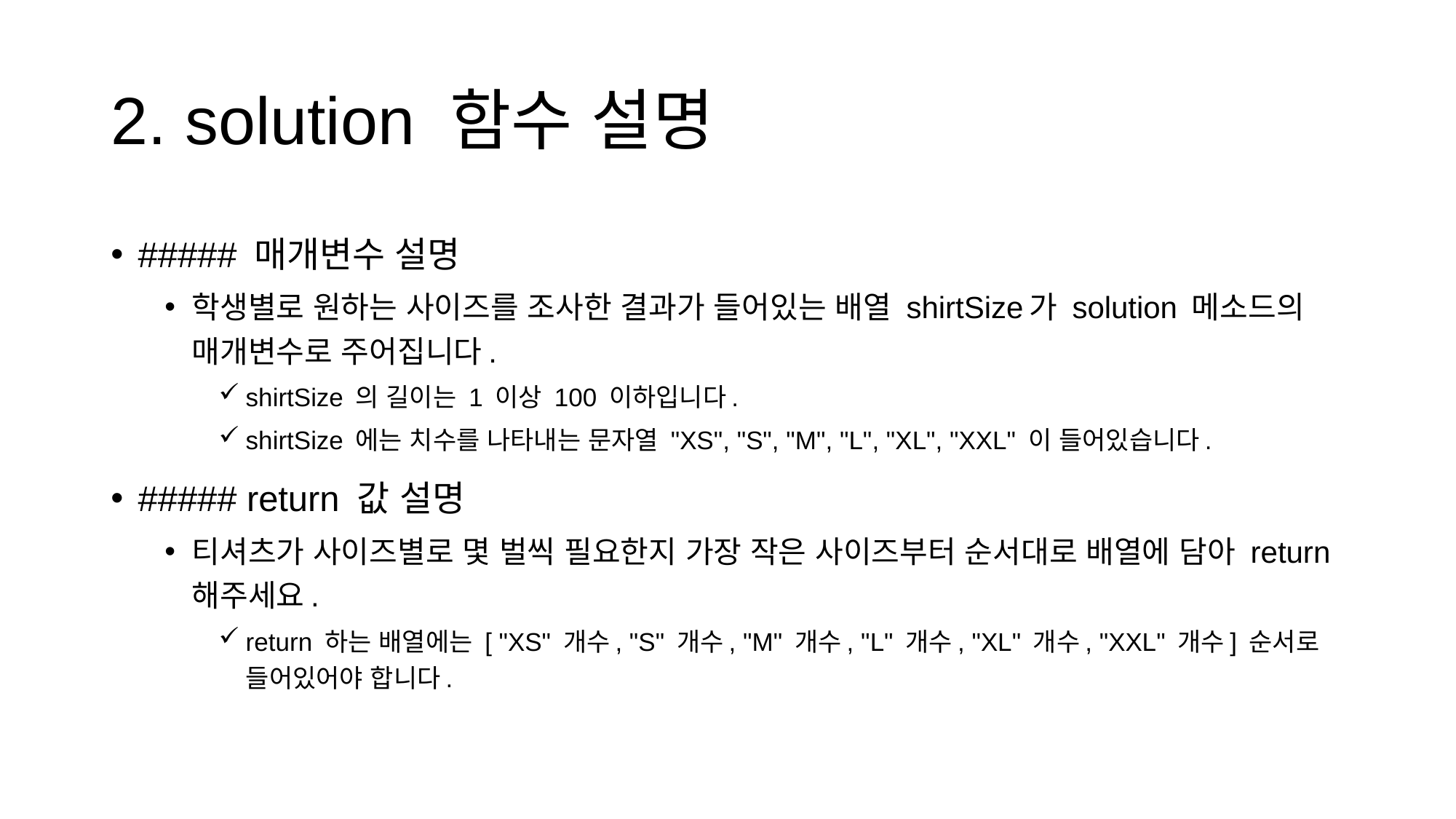

# 2. solution 함수 설명
##### 매개변수 설명
학생별로 원하는 사이즈를 조사한 결과가 들어있는 배열 shirtSize가 solution 메소드의 매개변수로 주어집니다.
shirtSize 의 길이는 1 이상 100 이하입니다.
shirtSize 에는 치수를 나타내는 문자열 "XS", "S", "M", "L", "XL", "XXL" 이 들어있습니다.
##### return 값 설명
티셔츠가 사이즈별로 몇 벌씩 필요한지 가장 작은 사이즈부터 순서대로 배열에 담아 return 해주세요.
return 하는 배열에는 [ "XS" 개수, "S" 개수, "M" 개수, "L" 개수, "XL" 개수, "XXL" 개수] 순서로 들어있어야 합니다.